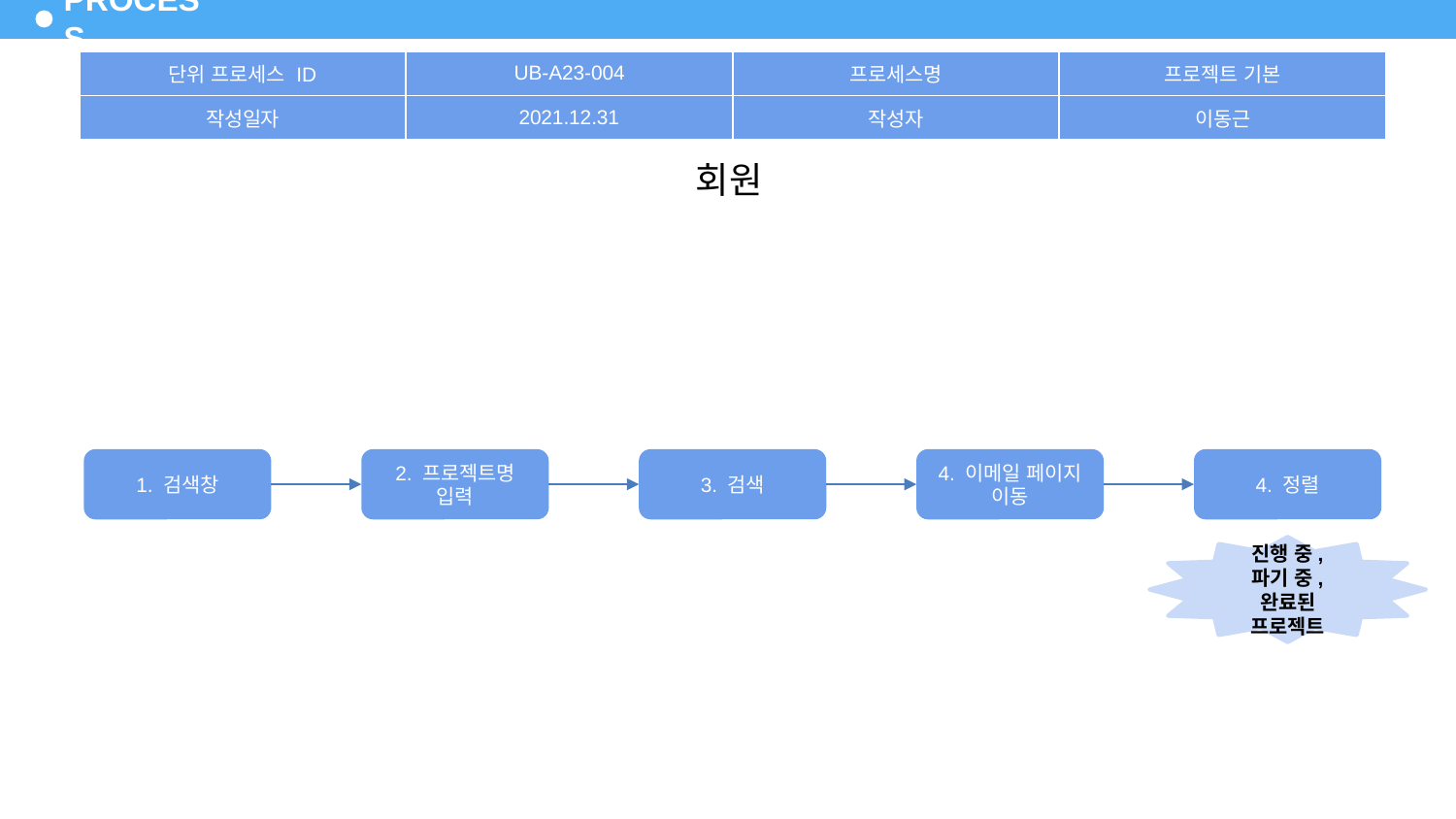

# PROCESS
| 단위 프로세스 ID | UB-A23-004 | 프로세스명 | 프로젝트 기본 |
| --- | --- | --- | --- |
| 작성일자 | 2021.12.31 | 작성자 | 이동근 |
회원
1. 검색창
3. 검색
4. 이메일 페이지 이동
4. 정렬
2. 프로젝트명 입력
진행 중, 파기 중, 완료된 프로젝트